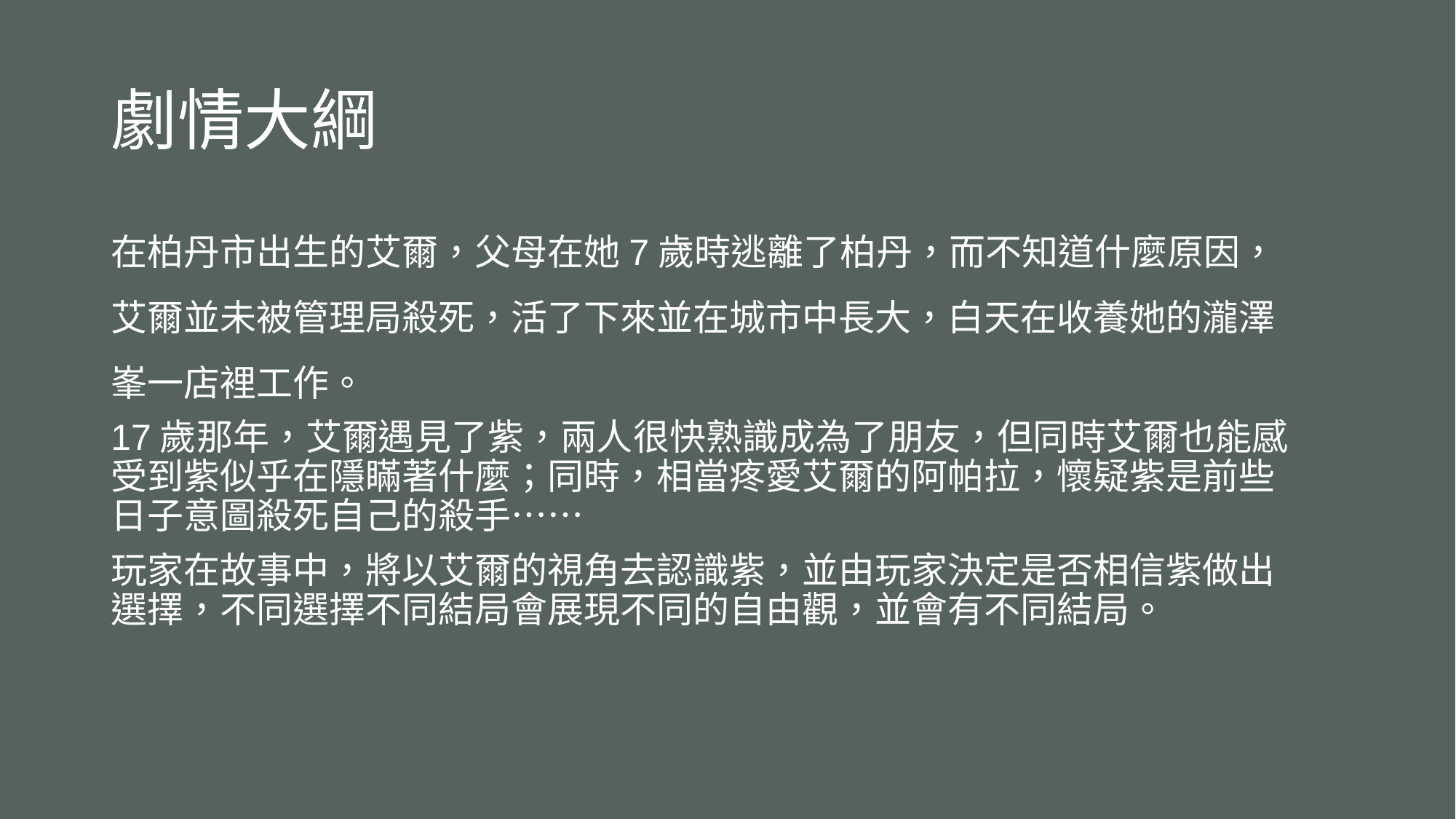

# 劇情大綱

在柏丹市出生的艾爾，父母在她7歲時逃離了柏丹，而不知道什麼原因，艾爾並未被管理局殺死，活了下來並在城市中長大，白天在收養她的瀧澤峯一店裡工作。
17歲那年，艾爾遇見了紫，兩人很快熟識成為了朋友，但同時艾爾也能感受到紫似乎在隱瞞著什麼；同時，相當疼愛艾爾的阿帕拉，懷疑紫是前些日子意圖殺死自己的殺手……
玩家在故事中，將以艾爾的視角去認識紫，並由玩家決定是否相信紫做出選擇，不同選擇不同結局會展現不同的自由觀，並會有不同結局。